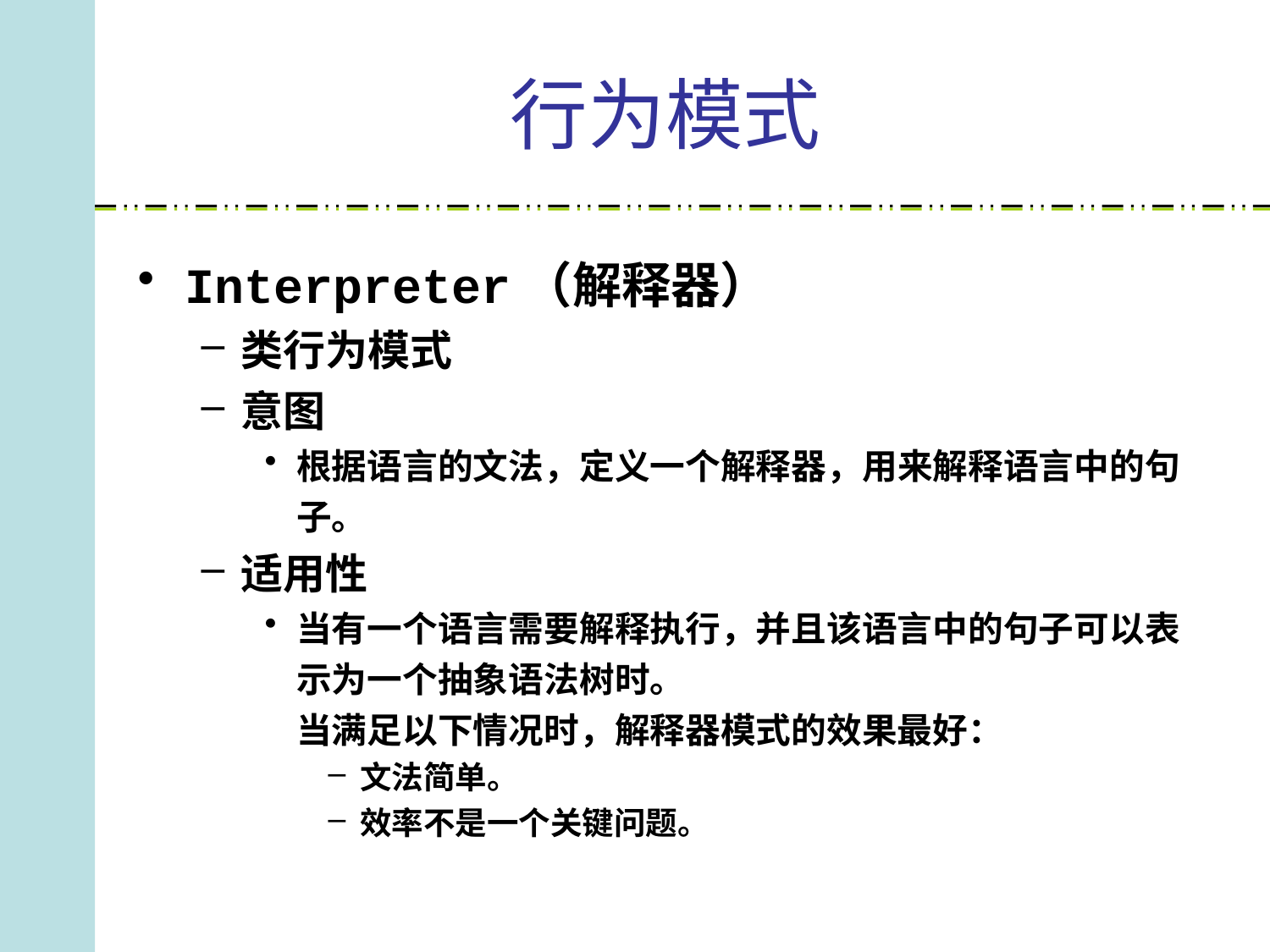

# 行为模式
Interpreter（解释器）
类行为模式
意图
根据语言的文法，定义一个解释器，用来解释语言中的句子。
适用性
当有一个语言需要解释执行，并且该语言中的句子可以表示为一个抽象语法树时。
当满足以下情况时，解释器模式的效果最好：
文法简单。
效率不是一个关键问题。